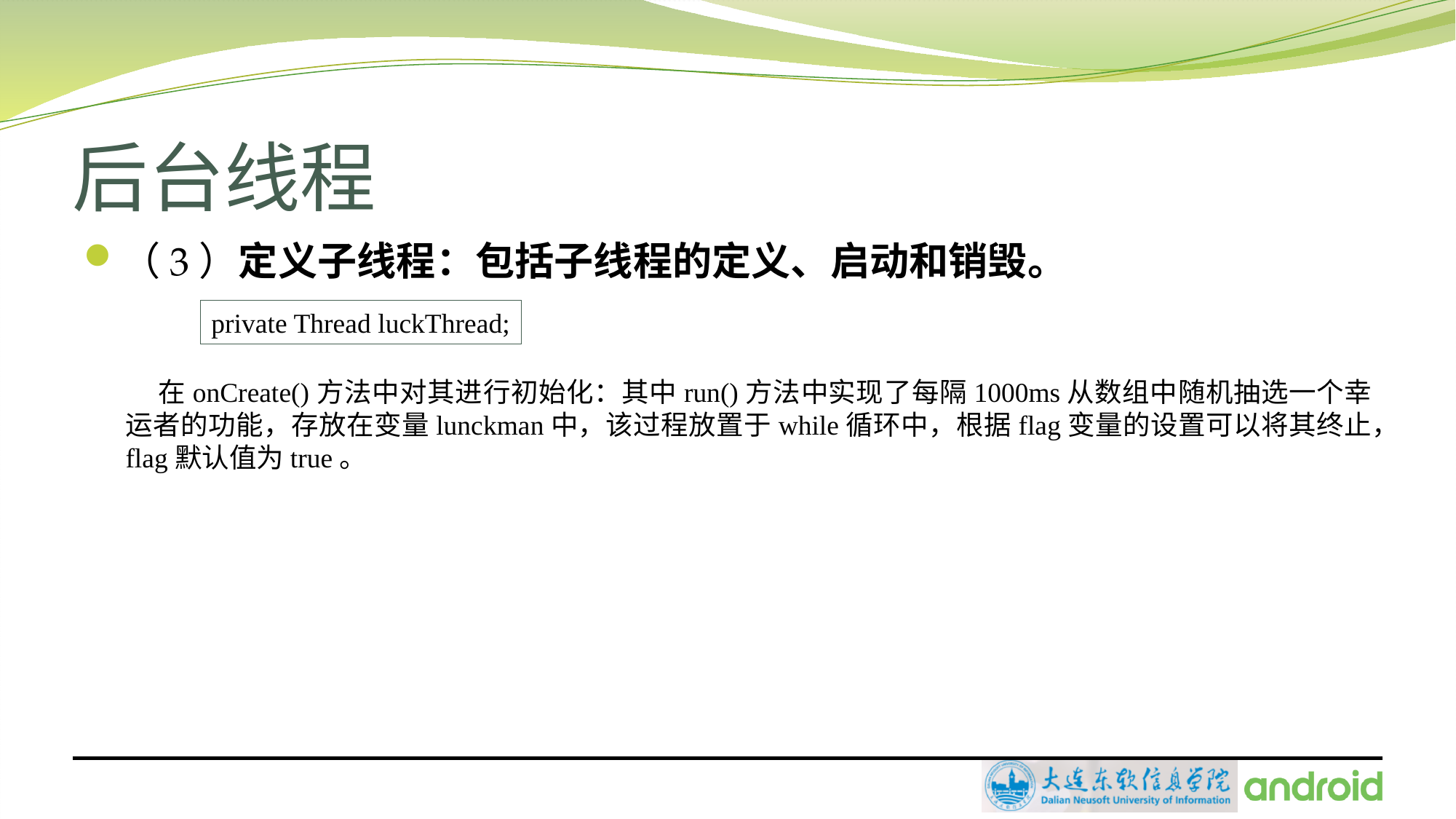

# 后台线程
（3）定义子线程：包括子线程的定义、启动和销毁。
private Thread luckThread;
在onCreate()方法中对其进行初始化：其中run()方法中实现了每隔1000ms从数组中随机抽选一个幸运者的功能，存放在变量lunckman中，该过程放置于while循环中，根据flag变量的设置可以将其终止，flag默认值为true。